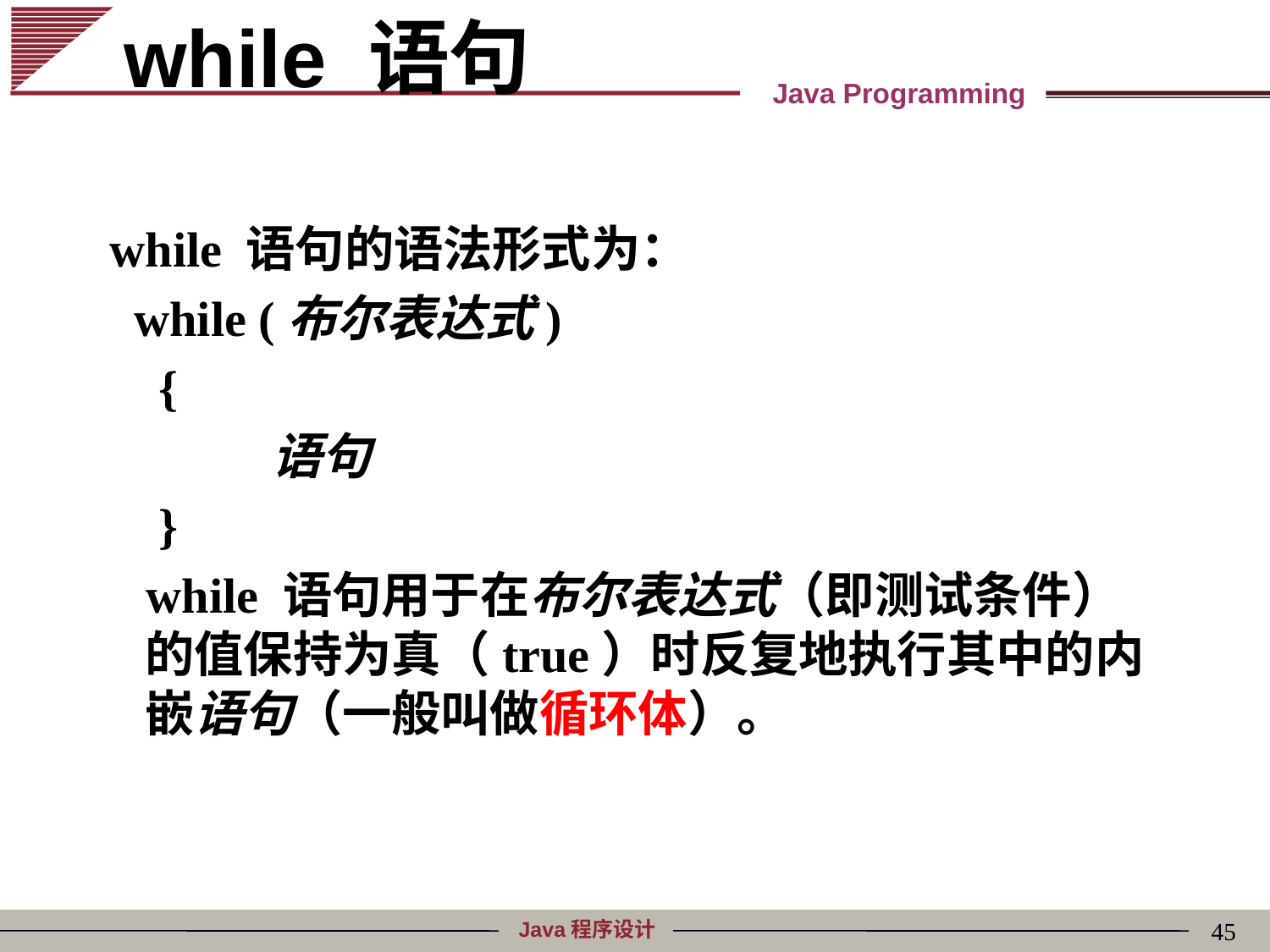

# while 语句
 while 语句的语法形式为：
   while (布尔表达式)
     {
		语句
     }
    while 语句用于在布尔表达式（即测试条件）的值保持为真（true）时反复地执行其中的内嵌语句（一般叫做循环体）。